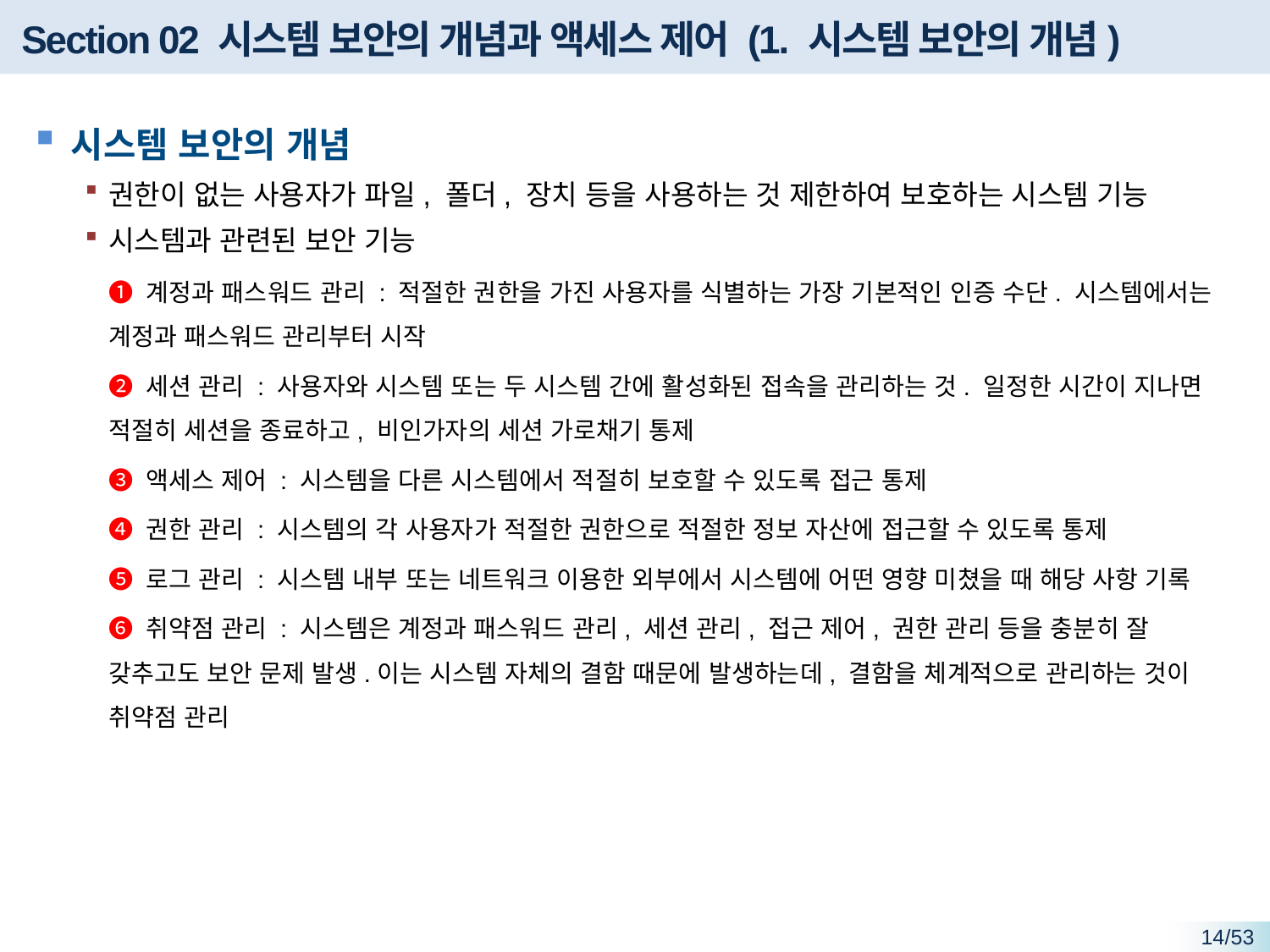

# Section 02 시스템 보안의 개념과 액세스 제어 (1. 시스템 보안의 개념)
시스템 보안의 개념
권한이 없는 사용자가 파일, 폴더, 장치 등을 사용하는 것 제한하여 보호하는 시스템 기능
시스템과 관련된 보안 기능
❶ 계정과 패스워드 관리 : 적절한 권한을 가진 사용자를 식별하는 가장 기본적인 인증 수단. 시스템에서는 계정과 패스워드 관리부터 시작
❷ 세션 관리 : 사용자와 시스템 또는 두 시스템 간에 활성화된 접속을 관리하는 것. 일정한 시간이 지나면 적절히 세션을 종료하고, 비인가자의 세션 가로채기 통제
❸ 액세스 제어 : 시스템을 다른 시스템에서 적절히 보호할 수 있도록 접근 통제
❹ 권한 관리 : 시스템의 각 사용자가 적절한 권한으로 적절한 정보 자산에 접근할 수 있도록 통제
❺ 로그 관리 : 시스템 내부 또는 네트워크 이용한 외부에서 시스템에 어떤 영향 미쳤을 때 해당 사항 기록
❻ 취약점 관리 : 시스템은 계정과 패스워드 관리, 세션 관리, 접근 제어, 권한 관리 등을 충분히 잘 갖추고도 보안 문제 발생.이는 시스템 자체의 결함 때문에 발생하는데, 결함을 체계적으로 관리하는 것이 취약점 관리